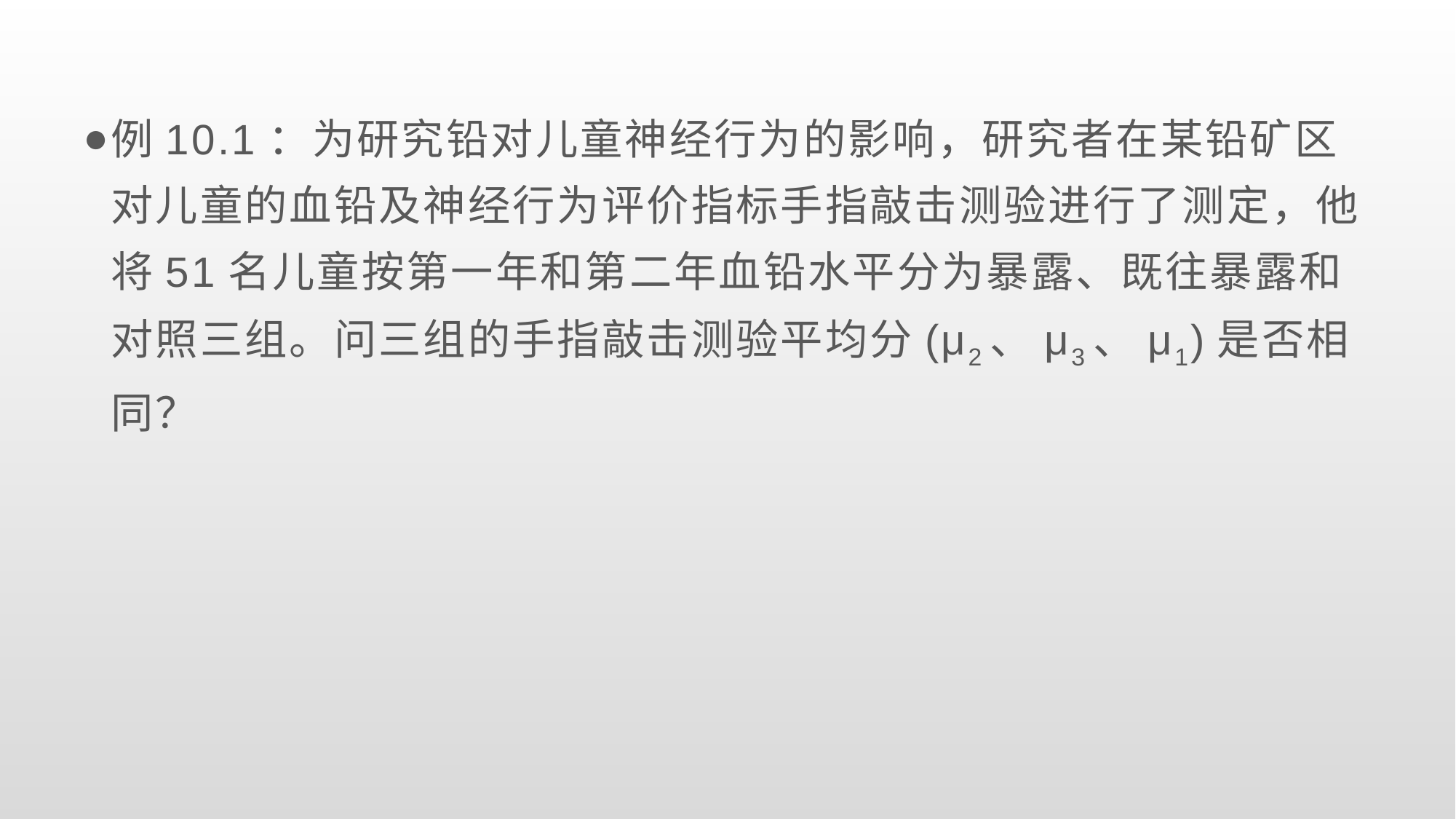

例10.1：为研究铅对儿童神经行为的影响，研究者在某铅矿区对儿童的血铅及神经行为评价指标手指敲击测验进行了测定，他将51名儿童按第一年和第二年血铅水平分为暴露、既往暴露和对照三组。问三组的手指敲击测验平均分(μ2、μ3、μ1)是否相同？